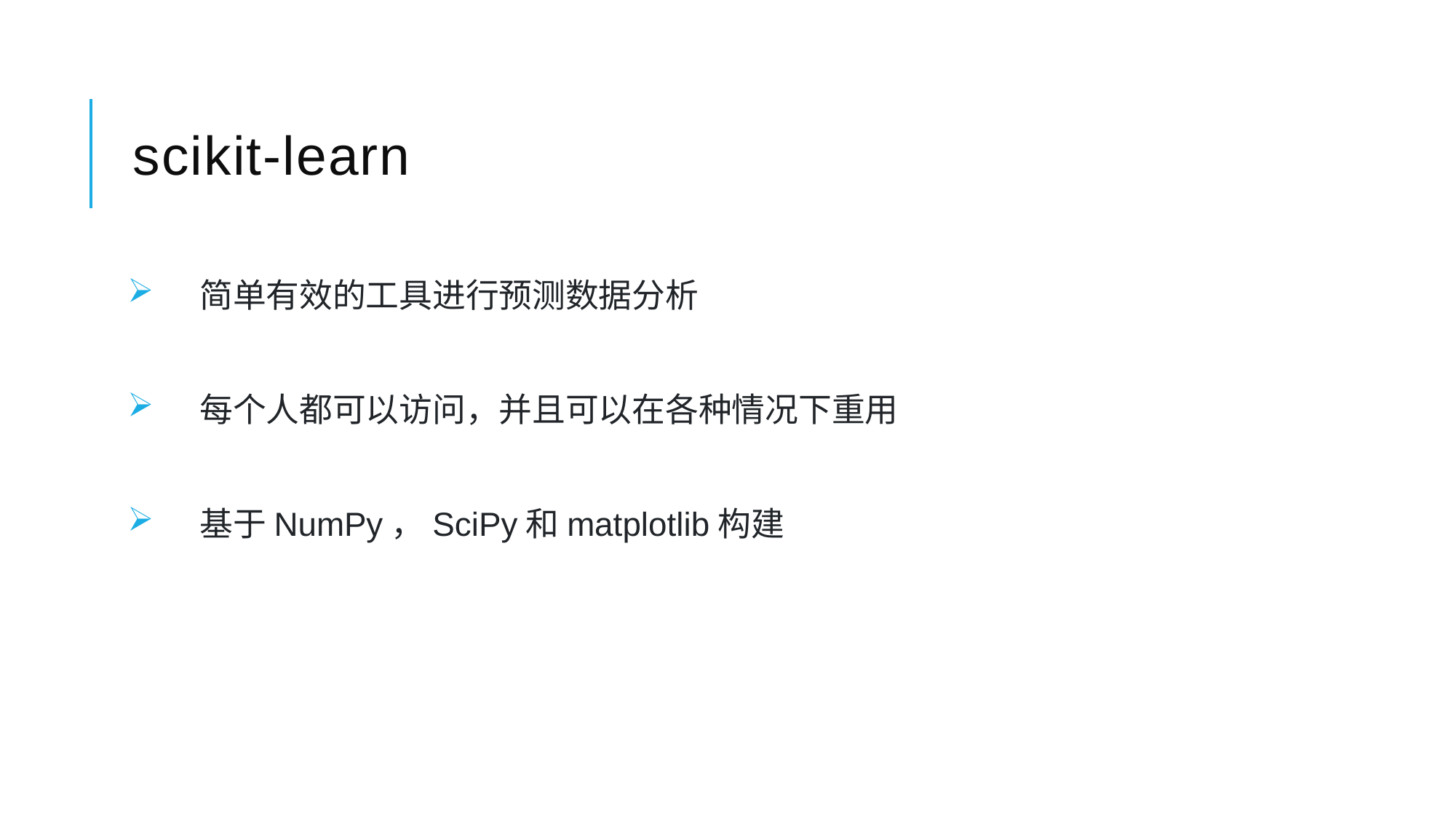

# scikit-learn
     简单有效的工具进行预测数据分析

     每个人都可以访问，并且可以在各种情况下重用

     基于NumPy，SciPy和matplotlib构建